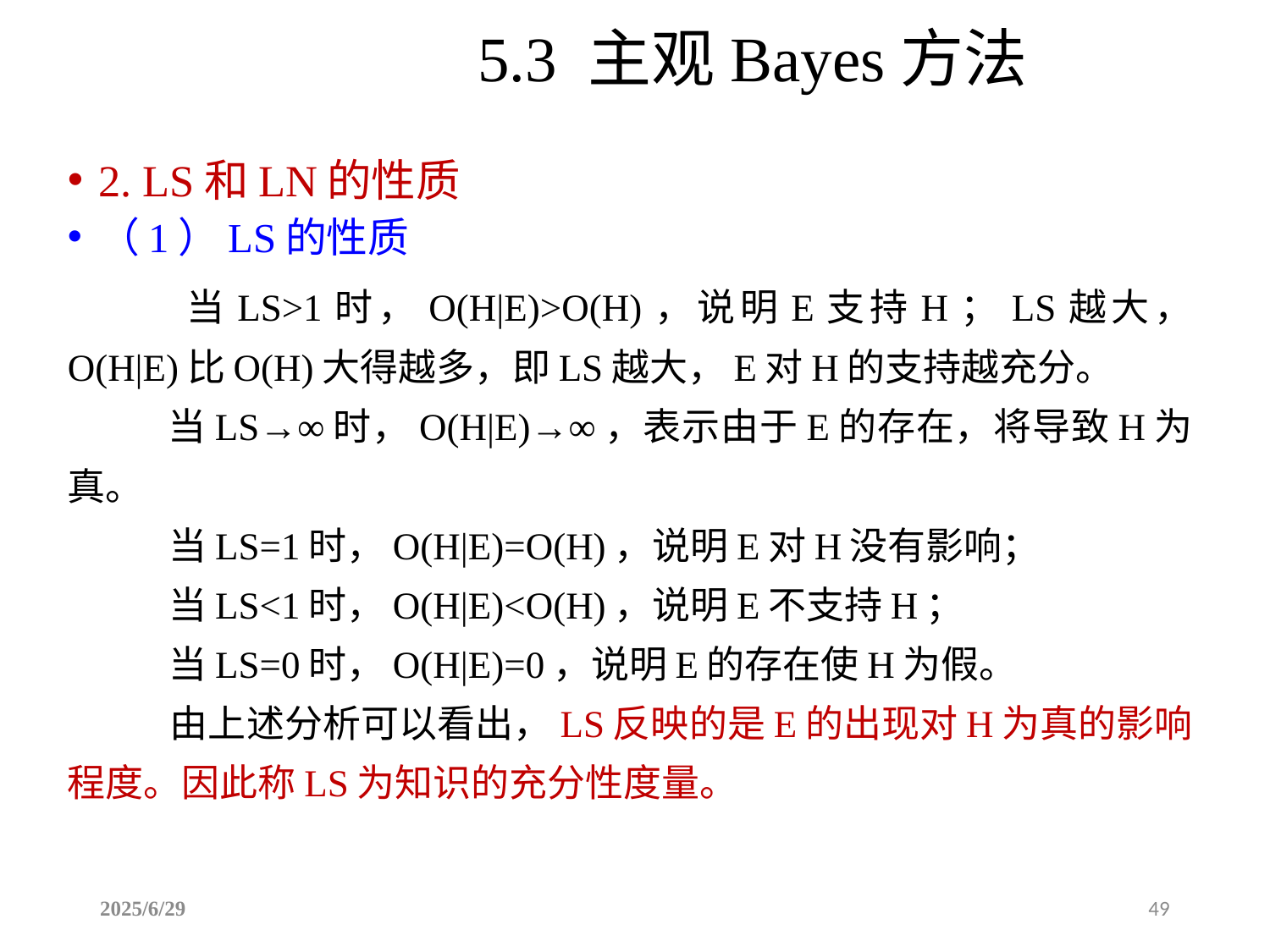

# 5.3 主观Bayes方法
2. LS和LN的性质
（1）LS的性质
	当LS>1时，O(H|E)>O(H)，说明E支持H；LS越大， O(H|E)比O(H)大得越多，即LS越大，E对H的支持越充分。
          当LS→∞时，O(H|E)→∞，表示由于E的存在，将导致H为真。
           当LS=1时，O(H|E)=O(H)，说明E对H没有影响；
           当LS<1时，O(H|E)<O(H)，说明E不支持H；
           当LS=0时，O(H|E)=0，说明E的存在使H为假。
           由上述分析可以看出，LS反映的是E的出现对H为真的影响程度。因此称LS为知识的充分性度量。
2025/6/29
49